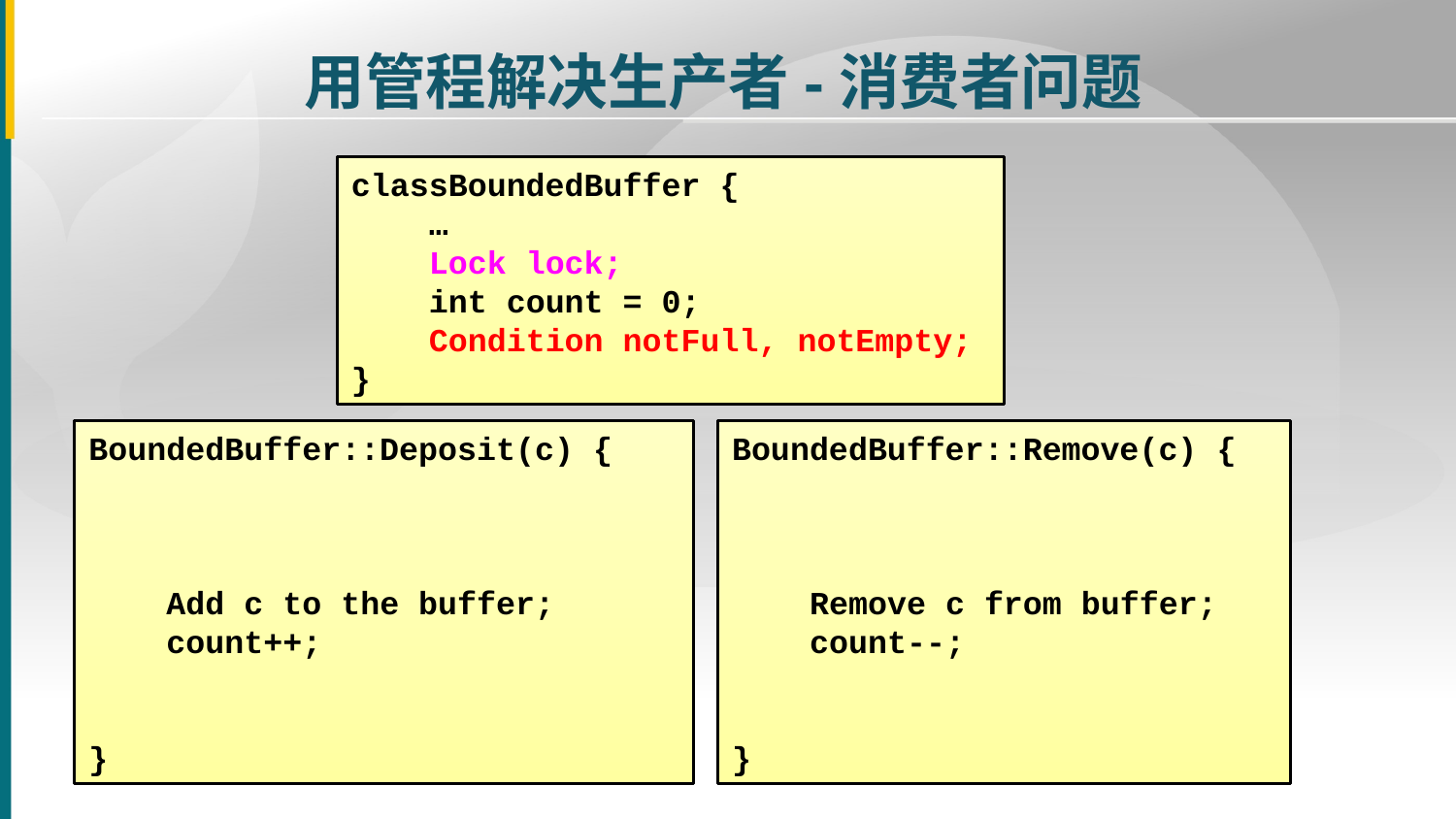

用管程解决生产者-消费者问题
classBoundedBuffer {
    …
    Lock lock;
    int count = 0;
    Condition notFull, notEmpty;
}
BoundedBuffer::Deposit(c) {

    Add c to the buffer;
    count++;

}
BoundedBuffer::Remove(c) {

    Remove c from buffer;
    count--;

}